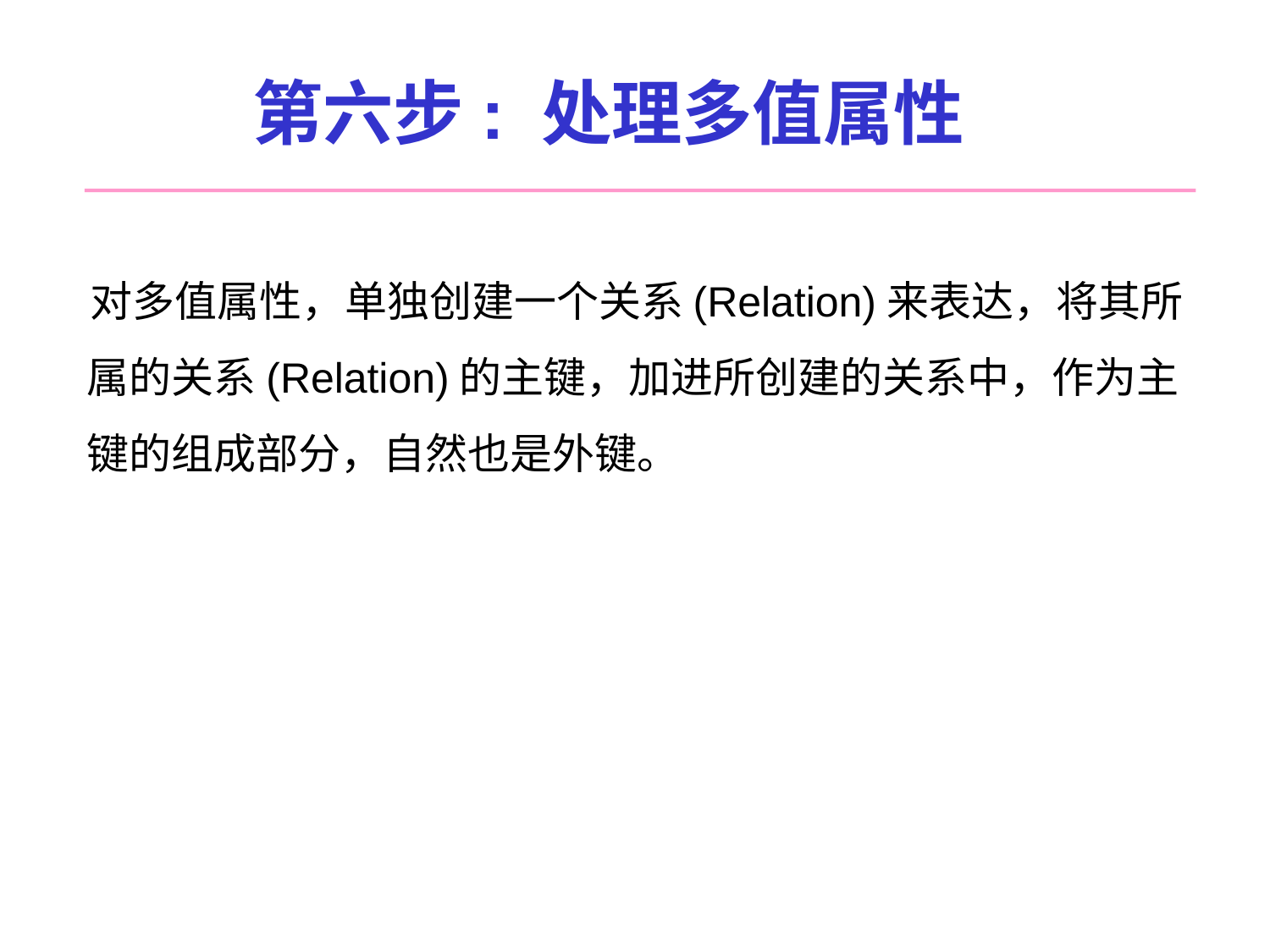

# 第六步: 处理多值属性
      对多值属性，单独创建一个关系(Relation)来表达，将其所属的关系(Relation)的主键，加进所创建的关系中，作为主键的组成部分，自然也是外键。